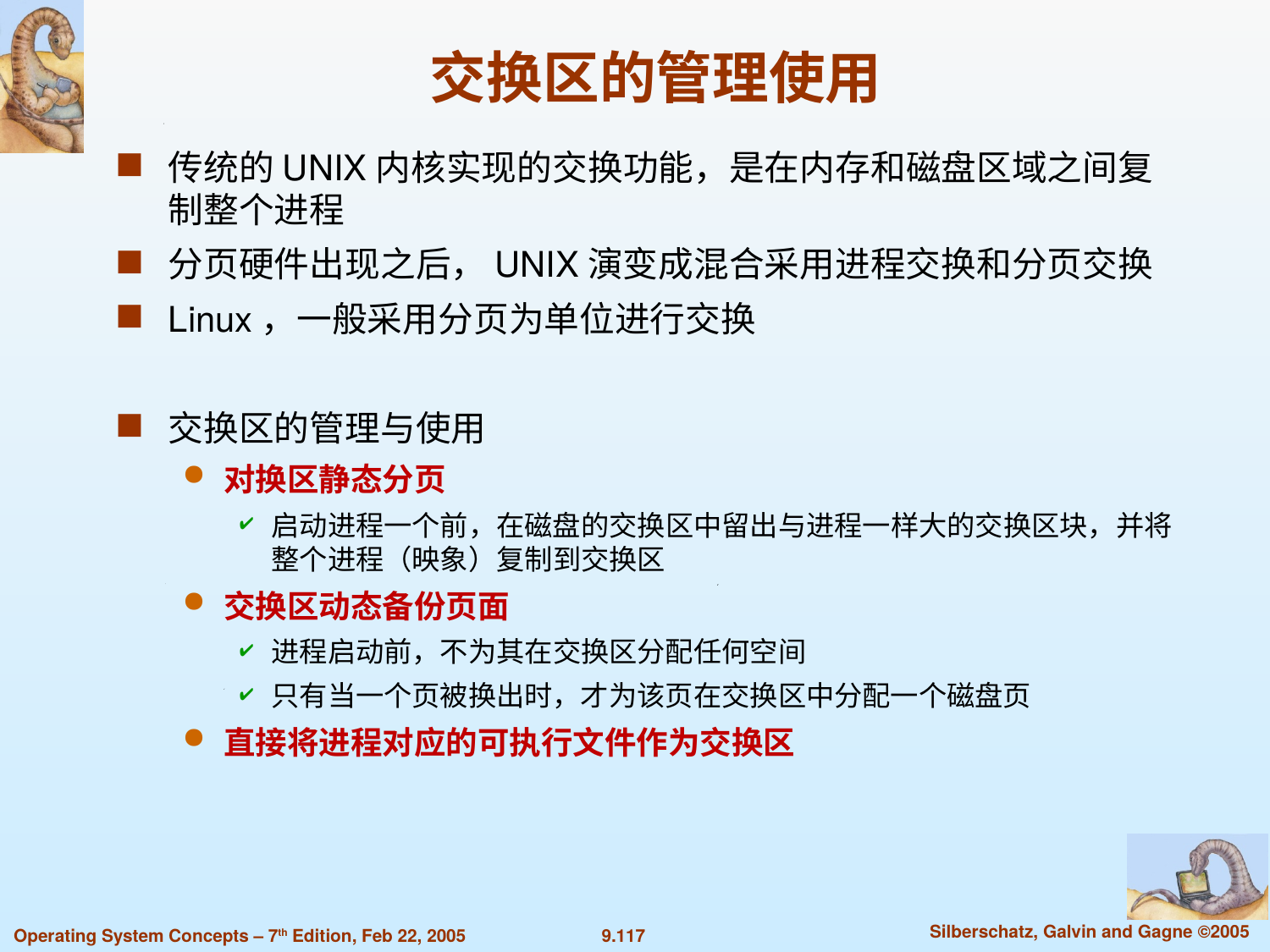

交换区的管理使用
传统的UNIX内核实现的交换功能，是在内存和磁盘区域之间复制整个进程
分页硬件出现之后，UNIX演变成混合采用进程交换和分页交换
Linux，一般采用分页为单位进行交换

交换区的管理与使用
对换区静态分页
启动进程一个前，在磁盘的交换区中留出与进程一样大的交换区块，并将整个进程（映象）复制到交换区
交换区动态备份页面
进程启动前，不为其在交换区分配任何空间
只有当一个页被换出时，才为该页在交换区中分配一个磁盘页
直接将进程对应的可执行文件作为交换区